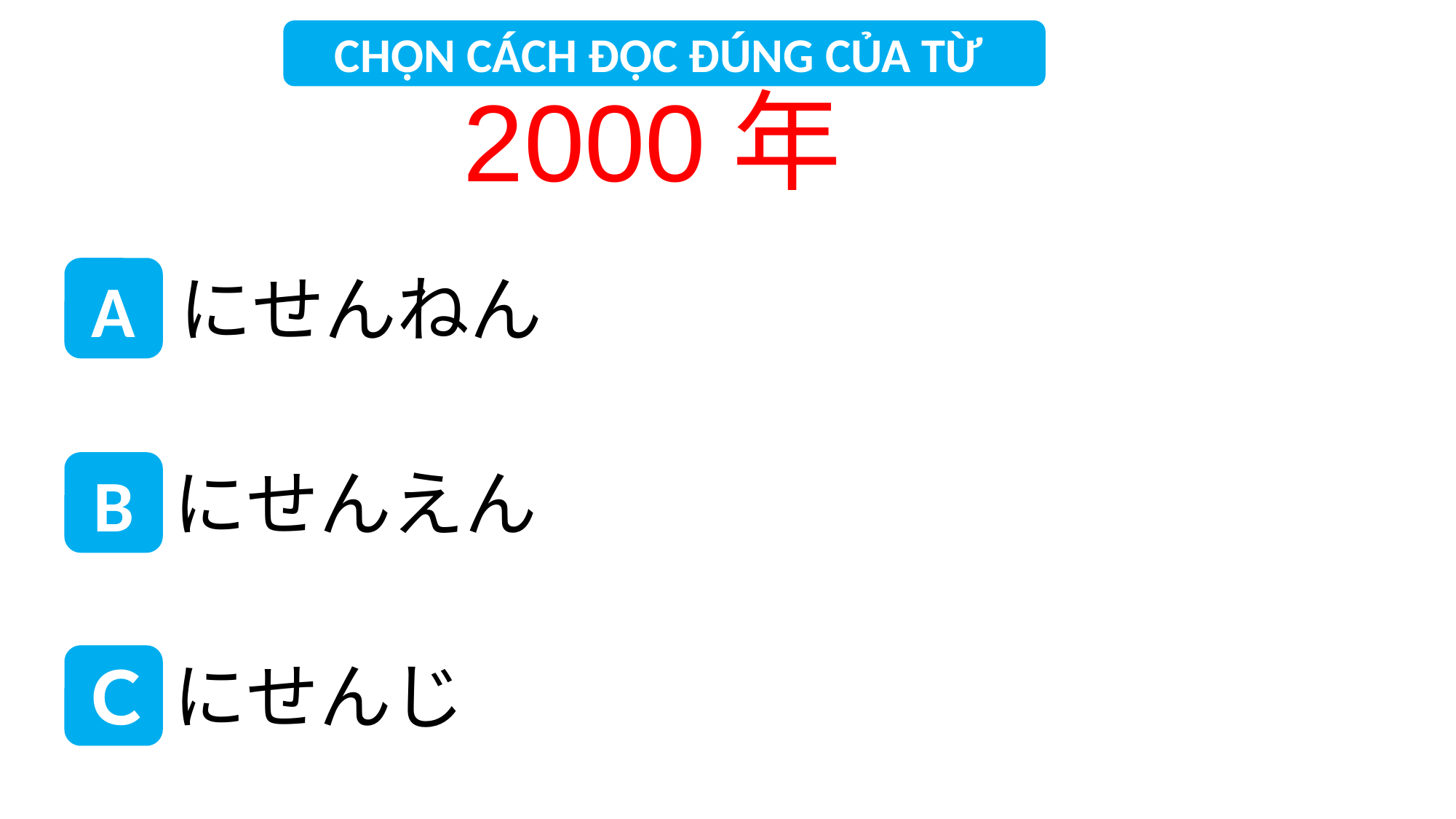

CHỌN CÁCH ĐỌC ĐÚNG CỦA TỪ
2000年
にせんねん
A
B
にせんえん
Ｃ
にせんじ